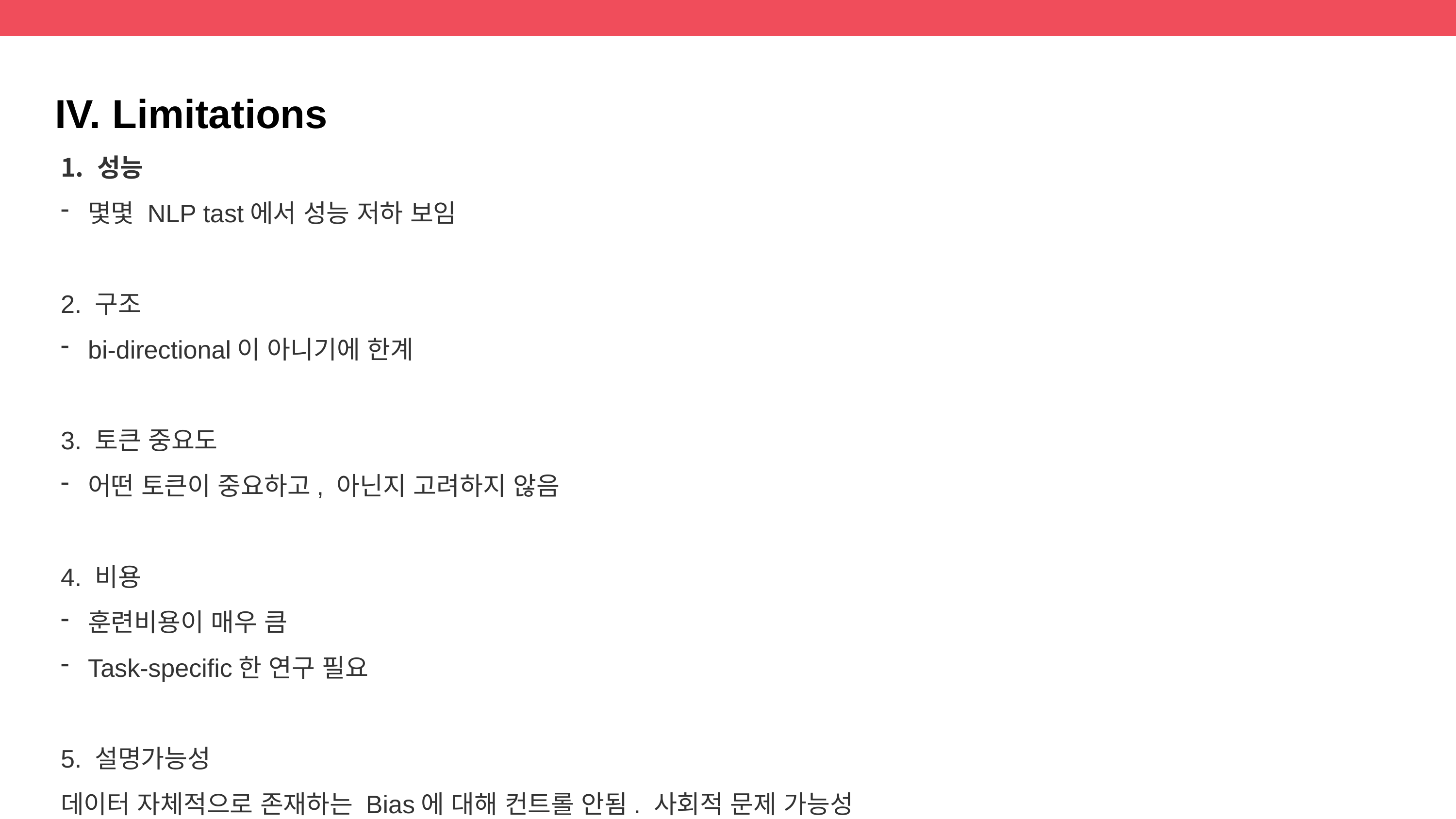

IV. Limitations
성능
몇몇 NLP tast에서 성능 저하 보임

2. 구조
bi-directional이 아니기에 한계

3. 토큰 중요도
어떤 토큰이 중요하고, 아닌지 고려하지 않음

4. 비용
훈련비용이 매우 큼
Task-specific한 연구 필요

5. 설명가능성
데이터 자체적으로 존재하는 Bias에 대해 컨트롤 안됨. 사회적 문제 가능성